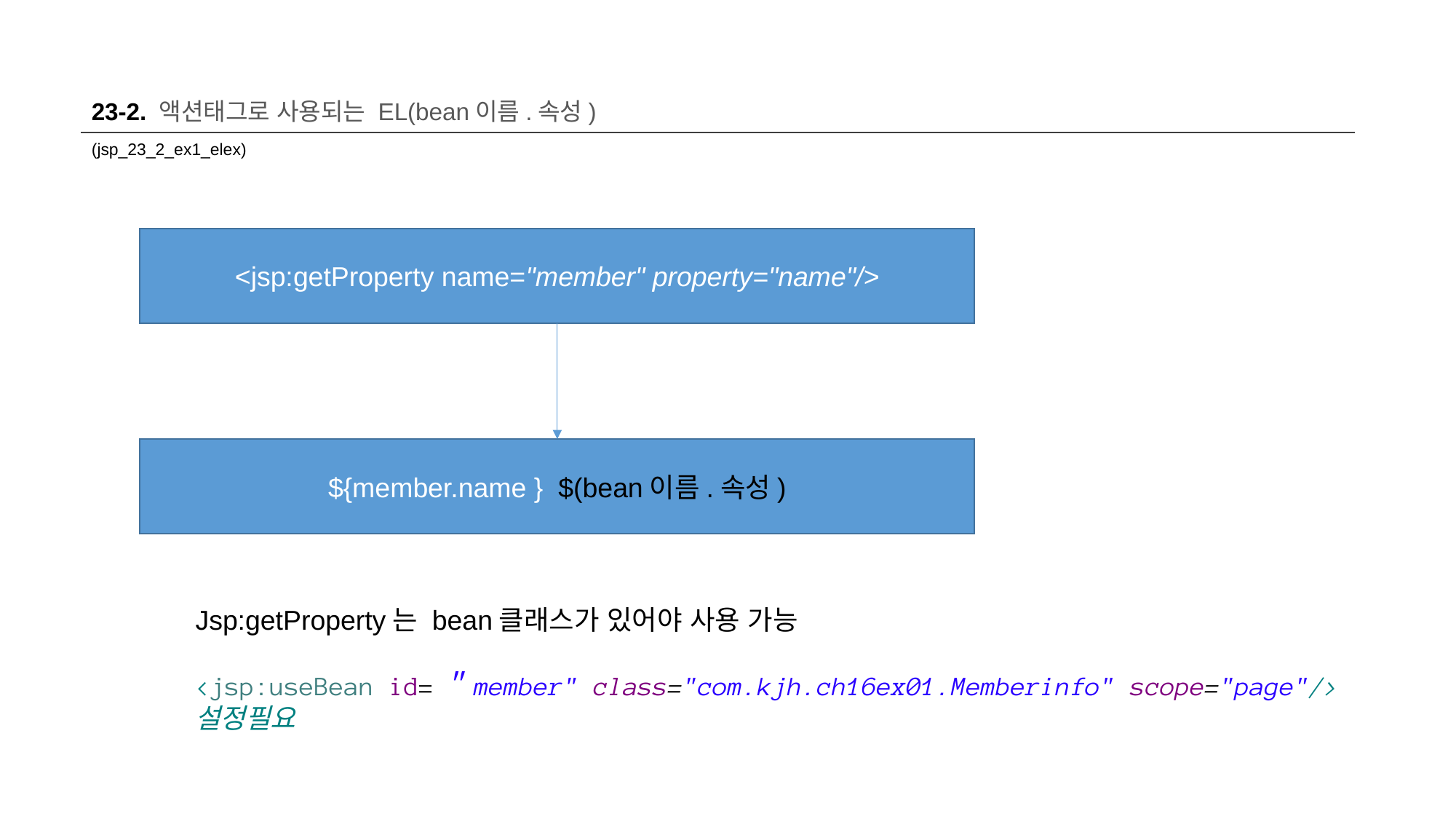

23-2. 액션태그로 사용되는 EL(bean이름.속성)
(jsp_23_2_ex1_elex)
<jsp:getProperty name="member" property="name"/>
${member.name }  $(bean이름.속성)
Jsp:getProperty는 bean클래스가 있어야 사용 가능

<jsp:useBean id=＂member" class="com.kjh.ch16ex01.Memberinfo" scope="page"/>
설정필요
3